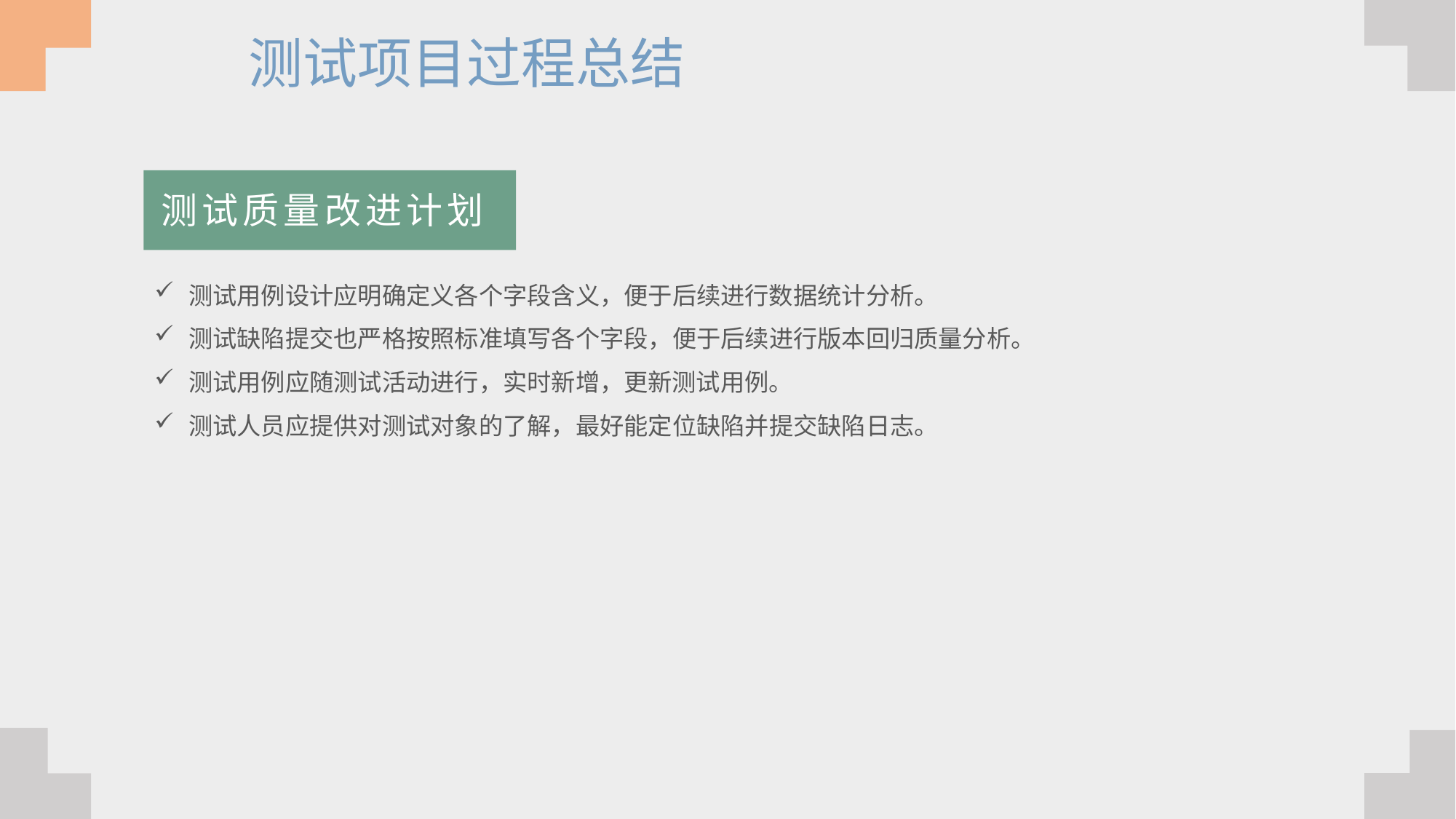

测试项目过程总结

测试质量改进计划
测试用例设计应明确定义各个字段含义，便于后续进行数据统计分析。
测试缺陷提交也严格按照标准填写各个字段，便于后续进行版本回归质量分析。
测试用例应随测试活动进行，实时新增，更新测试用例。
测试人员应提供对测试对象的了解，最好能定位缺陷并提交缺陷日志。